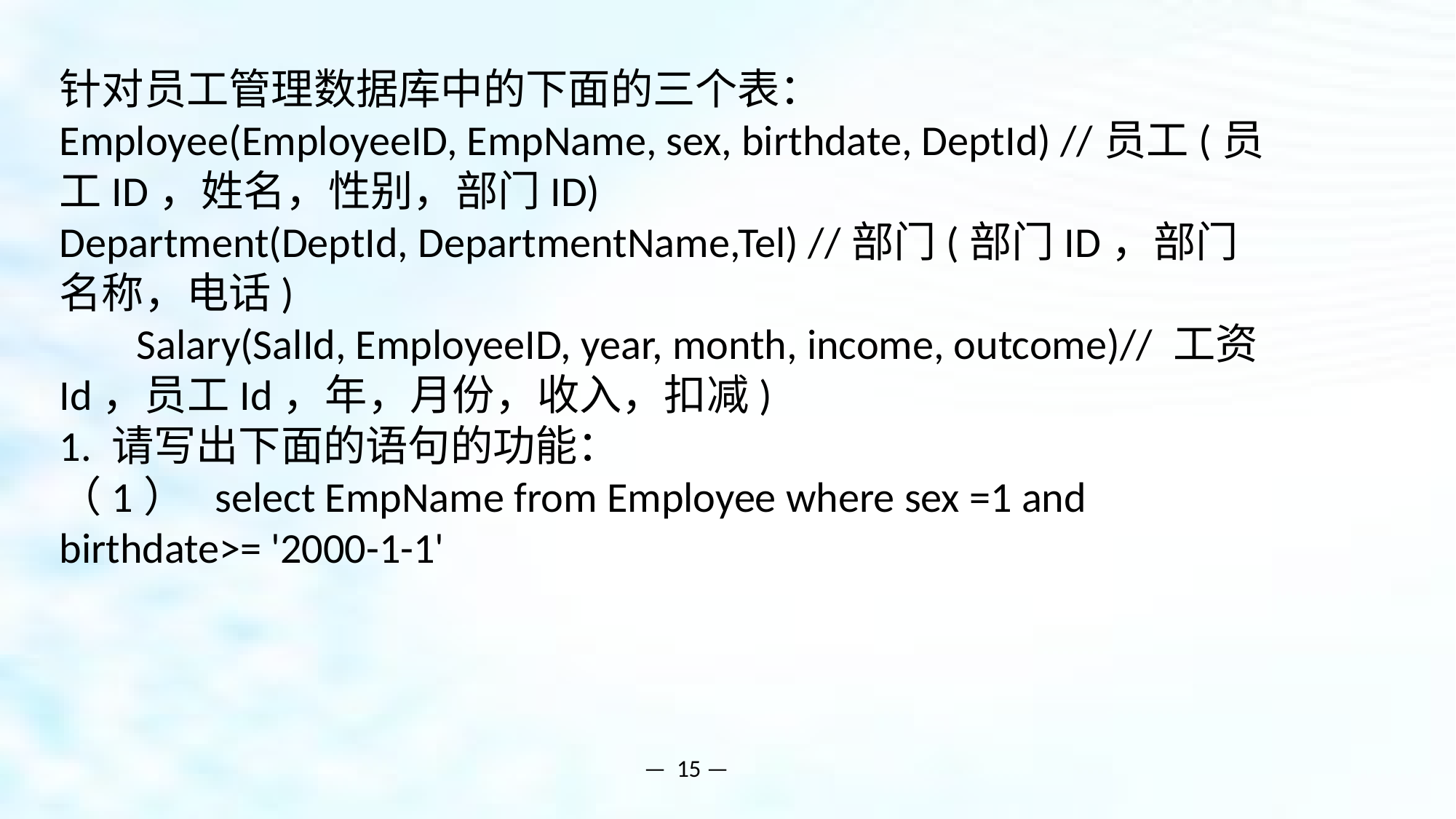

针对员工管理数据库中的下面的三个表：
Employee(EmployeeID, EmpName, sex, birthdate, DeptId) //员工(员工ID，姓名，性别，部门ID)
Department(DeptId, DepartmentName,Tel) //部门(部门ID，部门名称，电话)
        Salary(SalId, EmployeeID, year, month, income, outcome)// 工资Id，员工Id，年，月份，收入，扣减)
1. 请写出下面的语句的功能：
（1）  select EmpName from Employee where sex =1 and birthdate>= '2000-1-1'